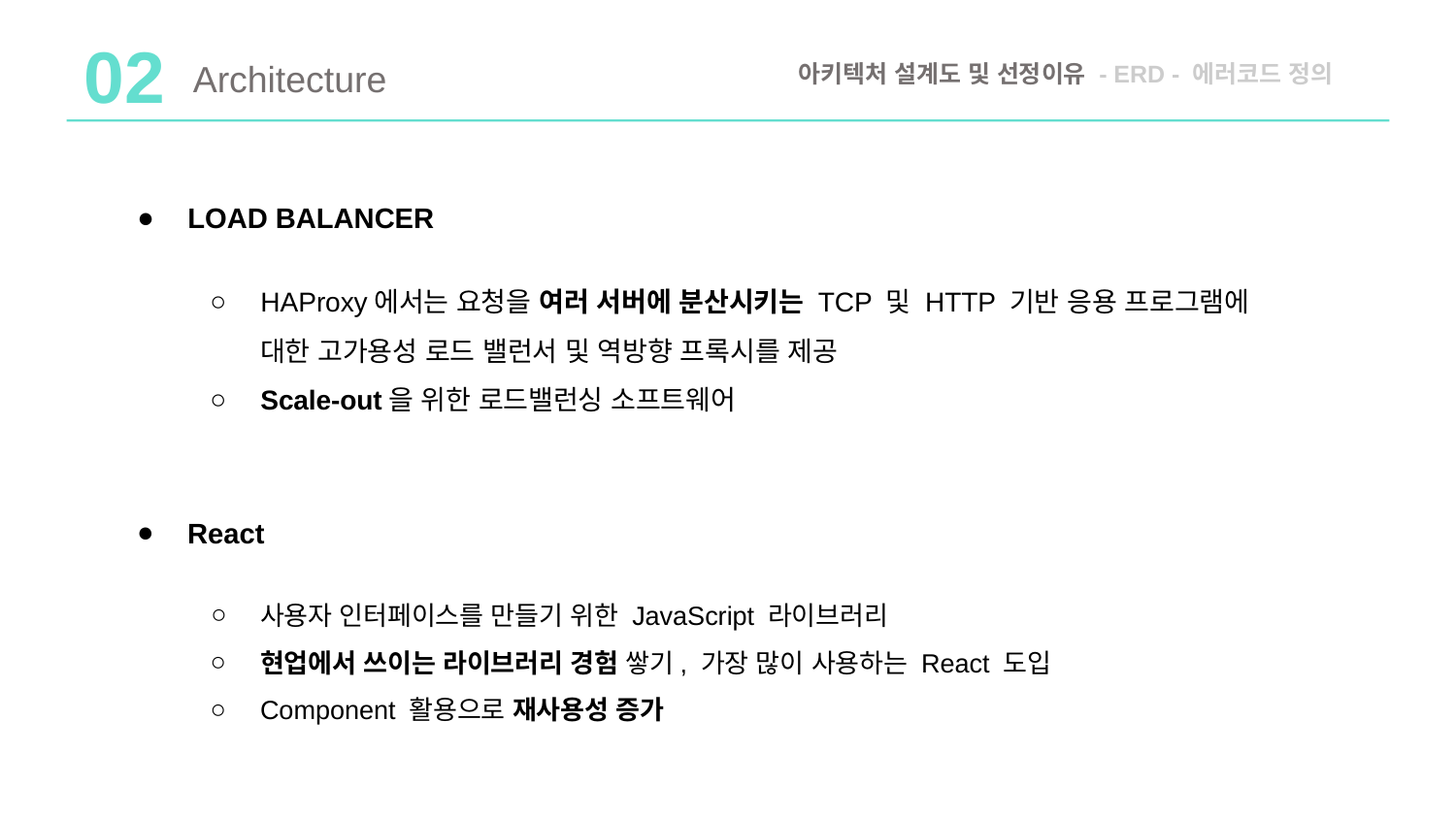

02
Architecture
아키텍처 설계도 및 선정이유 - ERD - 에러코드 정의

LOAD BALANCER

HAProxy에서는 요청을 여러 서버에 분산시키는 TCP 및 HTTP 기반 응용 프로그램에 대한 고가용성 로드 밸런서 및 역방향 프록시를 제공
Scale-out을 위한 로드밸런싱 소프트웨어

React

사용자 인터페이스를 만들기 위한 JavaScript 라이브러리
현업에서 쓰이는 라이브러리 경험 쌓기, 가장 많이 사용하는 React 도입
Component 활용으로 재사용성 증가